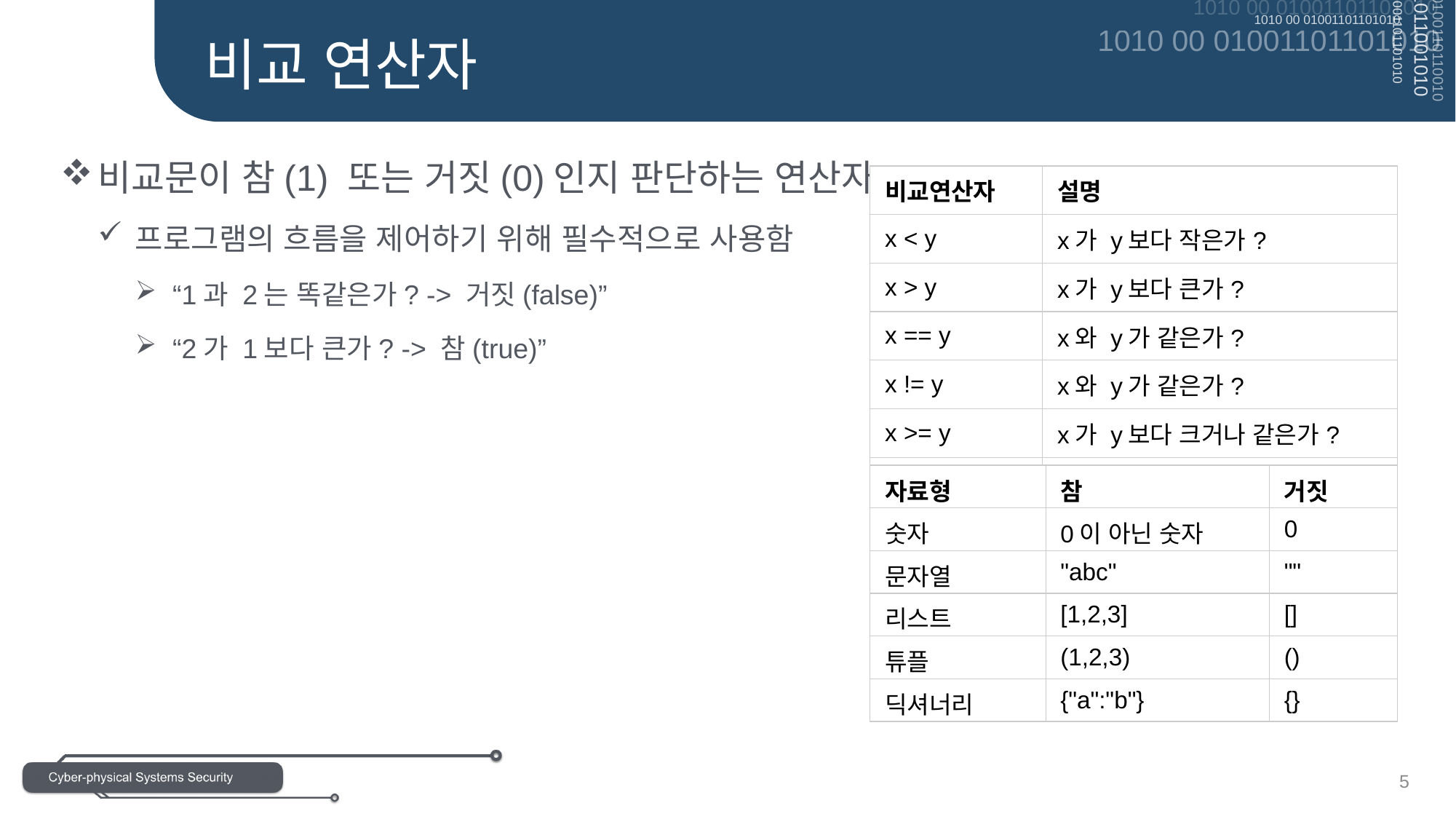

비교 연산자
비교문이 참(1) 또는 거짓(0)인지 판단하는 연산자
프로그램의 흐름을 제어하기 위해 필수적으로 사용함
“1과 2는 똑같은가? -> 거짓(false)”
“2가 1보다 큰가? -> 참(true)”
| 비교연산자 | 설명 |
| --- | --- |
| x < y | x가 y보다 작은가? |
| x > y | x가 y보다 큰가? |
| x == y | x와 y가 같은가? |
| x != y | x와 y가 같은가? |
| x >= y | x가 y보다 크거나 같은가? |
| x <= y | x가 y보다 작거나 같은가? |

| 자료형 | 참 | 거짓 |
| --- | --- | --- |
| 숫자 | 0이 아닌 숫자 | 0 |
| 문자열 | "abc" | "" |
| 리스트 | [1,2,3] | [] |
| 튜플 | (1,2,3) | () |
| 딕셔너리 | {"a":"b"} | {} |
5